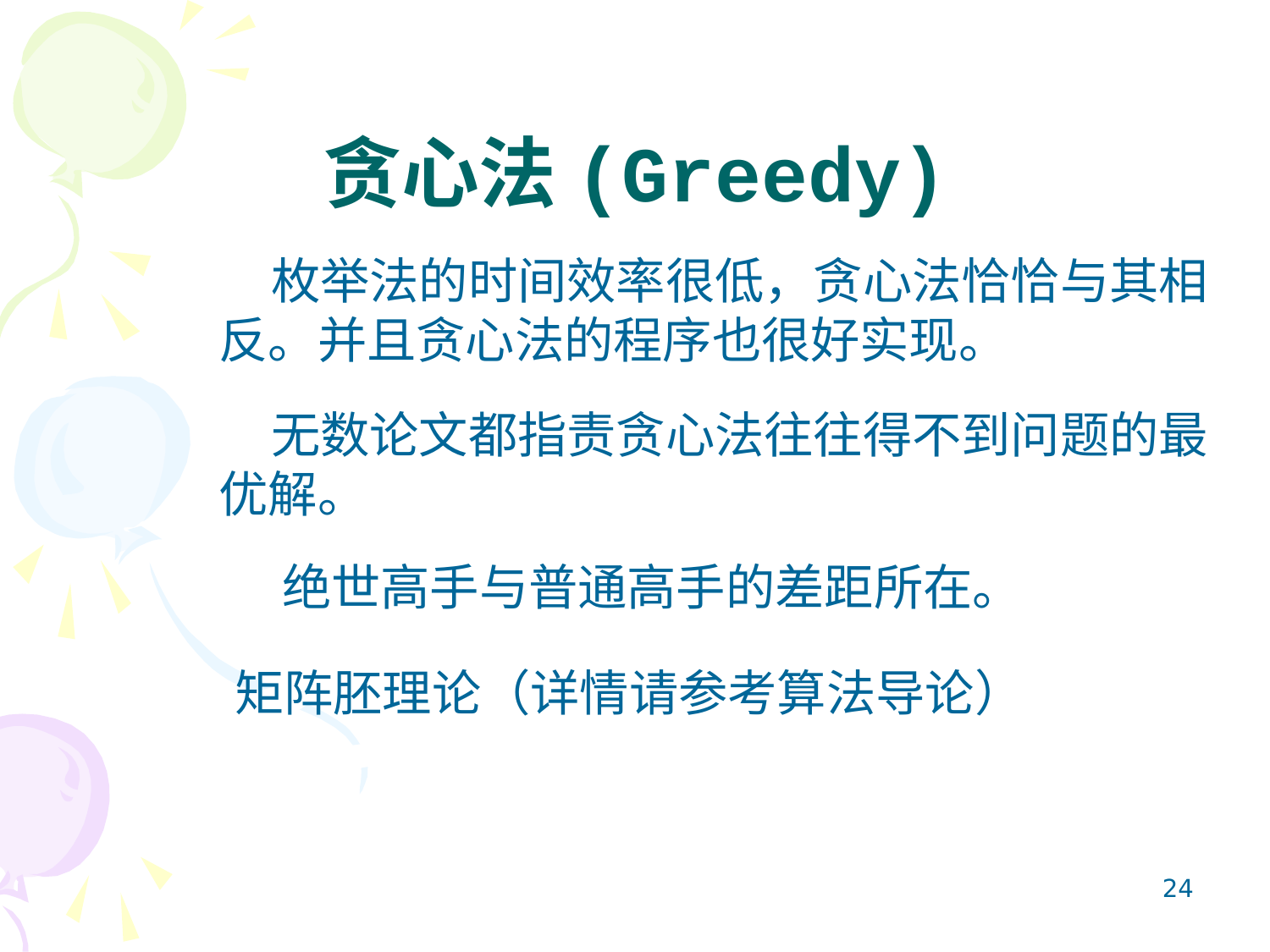

# 贪心法(Greedy)
        枚举法的时间效率很低，贪心法恰恰与其相反。并且贪心法的程序也很好实现。
        无数论文都指责贪心法往往得不到问题的最优解。
         绝世高手与普通高手的差距所在。
矩阵胚理论（详情请参考算法导论）
24